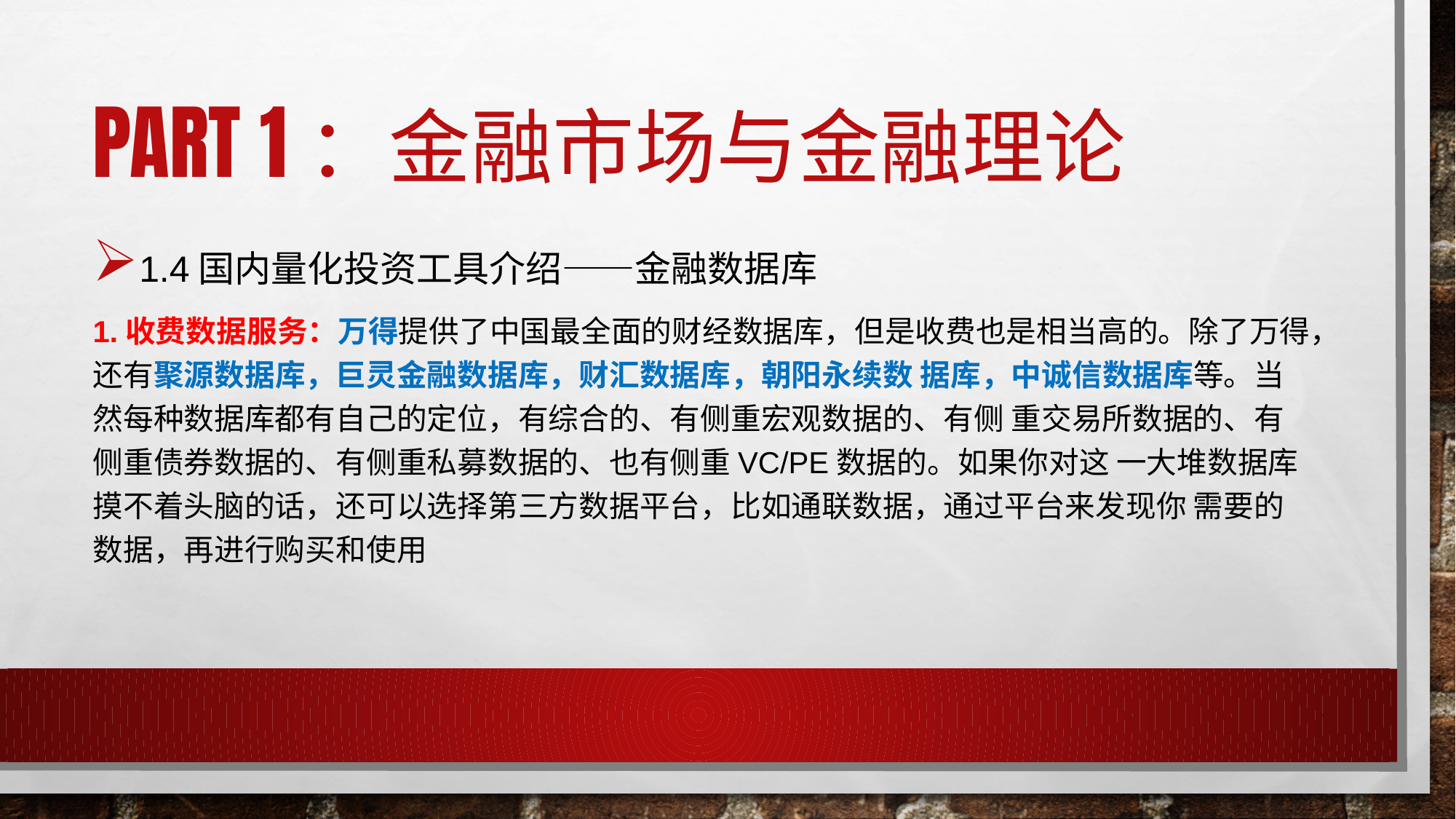

# Part 1：金融市场与金融理论
1.4国内量化投资工具介绍——金融数据库
1.收费数据服务：万得提供了中国最全面的财经数据库，但是收费也是相当高的。除了万得，还有聚源数据库，巨灵金融数据库，财汇数据库，朝阳永续数 据库，中诚信数据库等。当然每种数据库都有自己的定位，有综合的、有侧重宏观数据的、有侧 重交易所数据的、有侧重债券数据的、有侧重私募数据的、也有侧重VC/PE数据的。如果你对这 一大堆数据库摸不着头脑的话，还可以选择第三方数据平台，比如通联数据，通过平台来发现你 需要的数据，再进行购买和使用